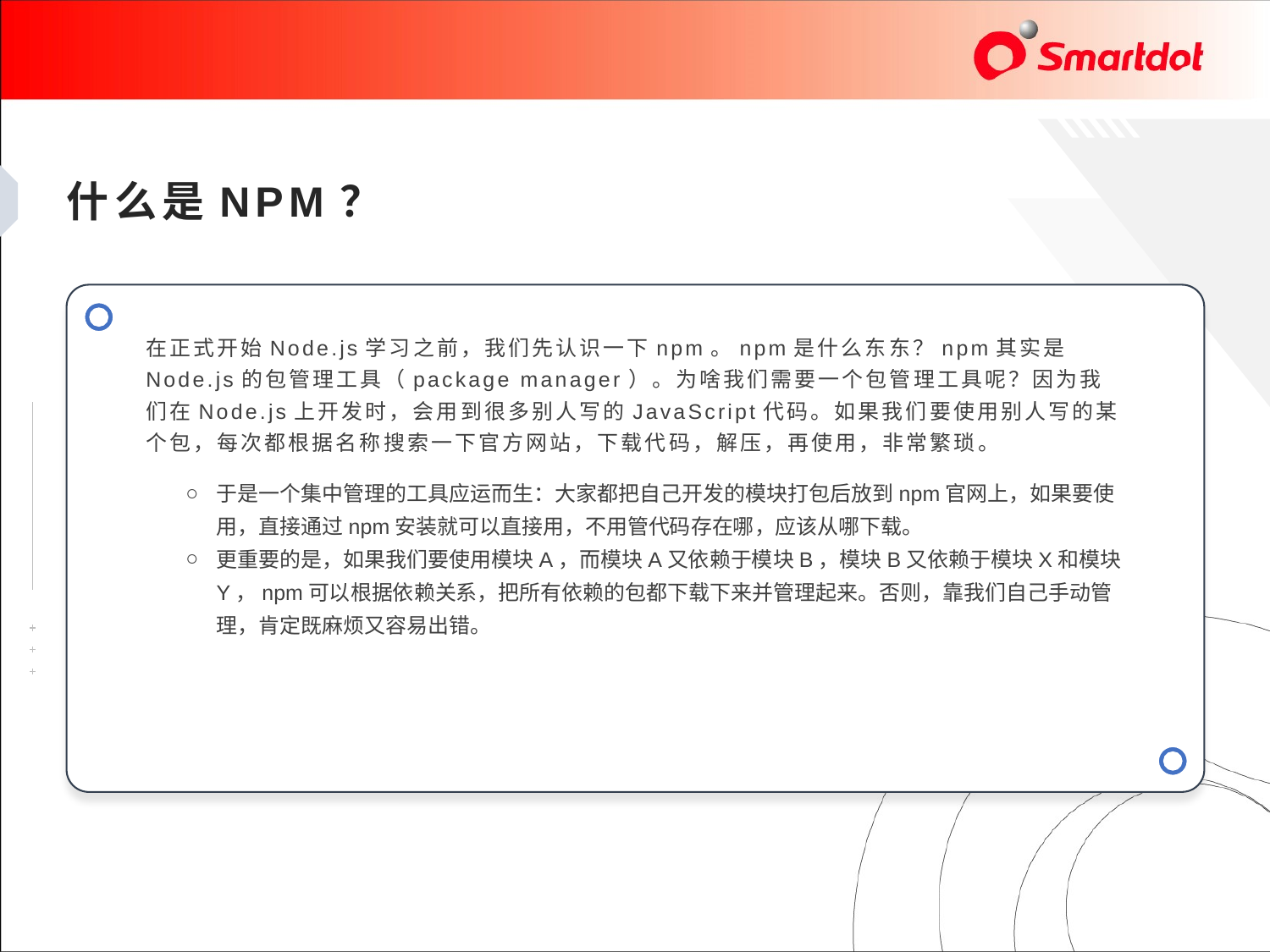

什么是NPM？

在正式开始Node.js学习之前，我们先认识一下npm。npm是什么东东？npm其实是Node.js的包管理工具（package manager）。为啥我们需要一个包管理工具呢？因为我们在Node.js上开发时，会用到很多别人写的JavaScript代码。如果我们要使用别人写的某个包，每次都根据名称搜索一下官方网站，下载代码，解压，再使用，非常繁琐。
于是一个集中管理的工具应运而生：大家都把自己开发的模块打包后放到npm官网上，如果要使用，直接通过npm安装就可以直接用，不用管代码存在哪，应该从哪下载。
更重要的是，如果我们要使用模块A，而模块A又依赖于模块B，模块B又依赖于模块X和模块Y，npm可以根据依赖关系，把所有依赖的包都下载下来并管理起来。否则，靠我们自己手动管理，肯定既麻烦又容易出错。